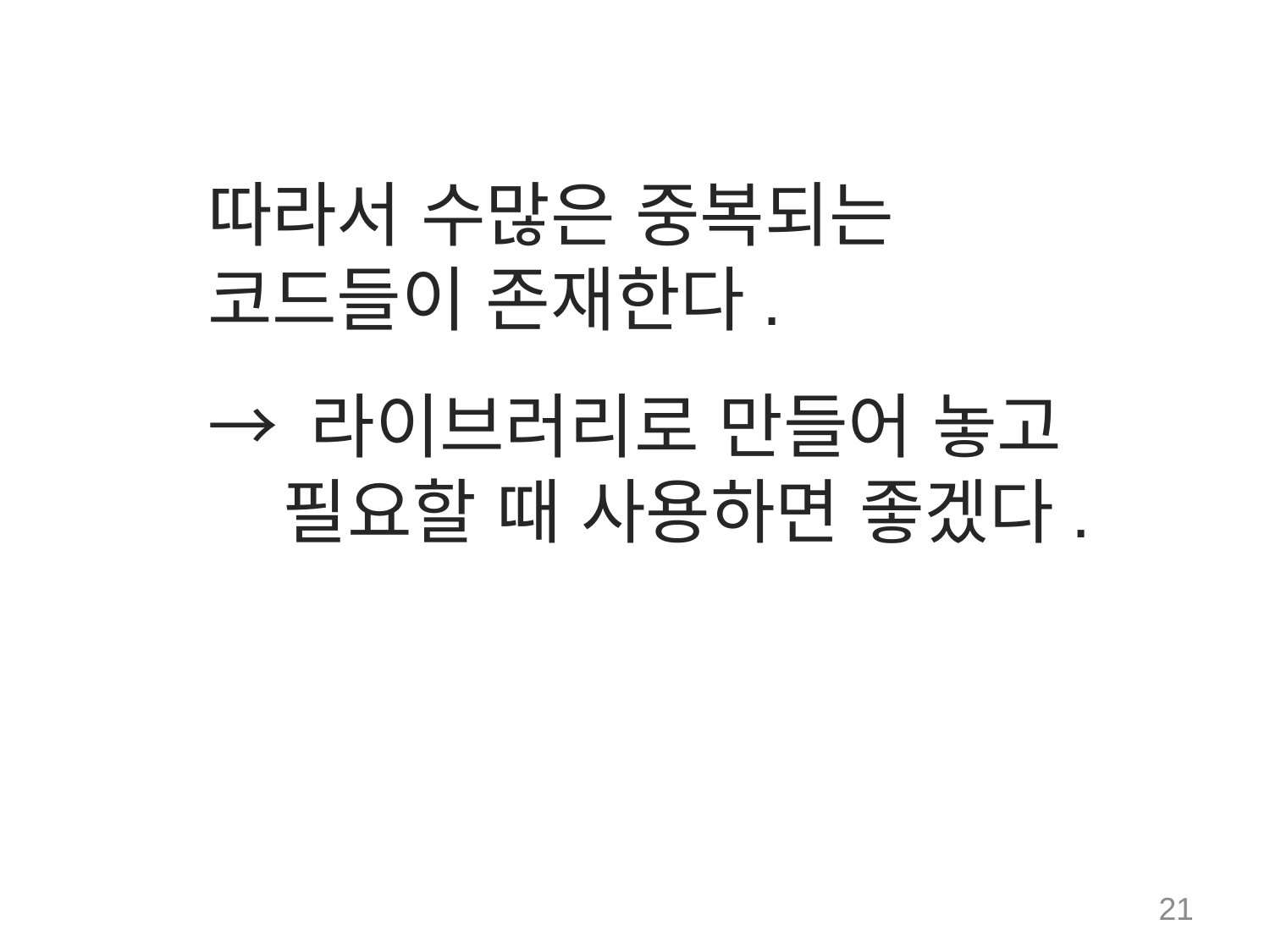

따라서 수많은 중복되는 코드들이 존재한다.
→ 라이브러리로 만들어 놓고 필요할 때 사용하면 좋겠다.
21